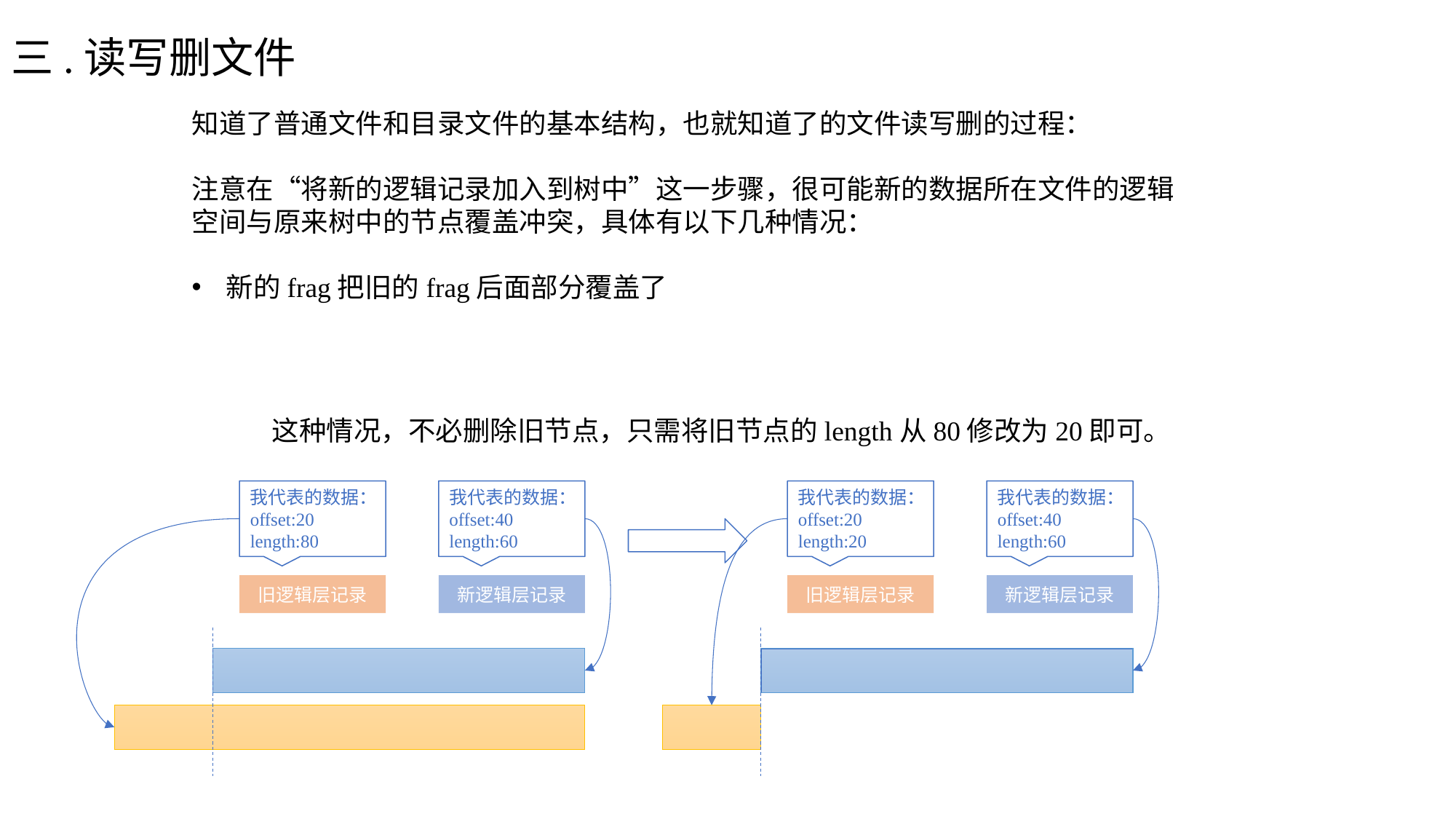

# 三.读写删文件
知道了普通文件和目录文件的基本结构，也就知道了的文件读写删的过程：

注意在“将新的逻辑记录加入到树中”这一步骤，很可能新的数据所在文件的逻辑空间与原来树中的节点覆盖冲突，具体有以下几种情况：

新的frag把旧的frag后面部分覆盖了
这种情况，不必删除旧节点，只需将旧节点的length从80修改为20即可。
我代表的数据：
offset:20
length:80
我代表的数据：
offset:40
length:60
我代表的数据：
offset:20
length:20
我代表的数据：
offset:40
length:60

旧逻辑层记录
新逻辑层记录
旧逻辑层记录
新逻辑层记录